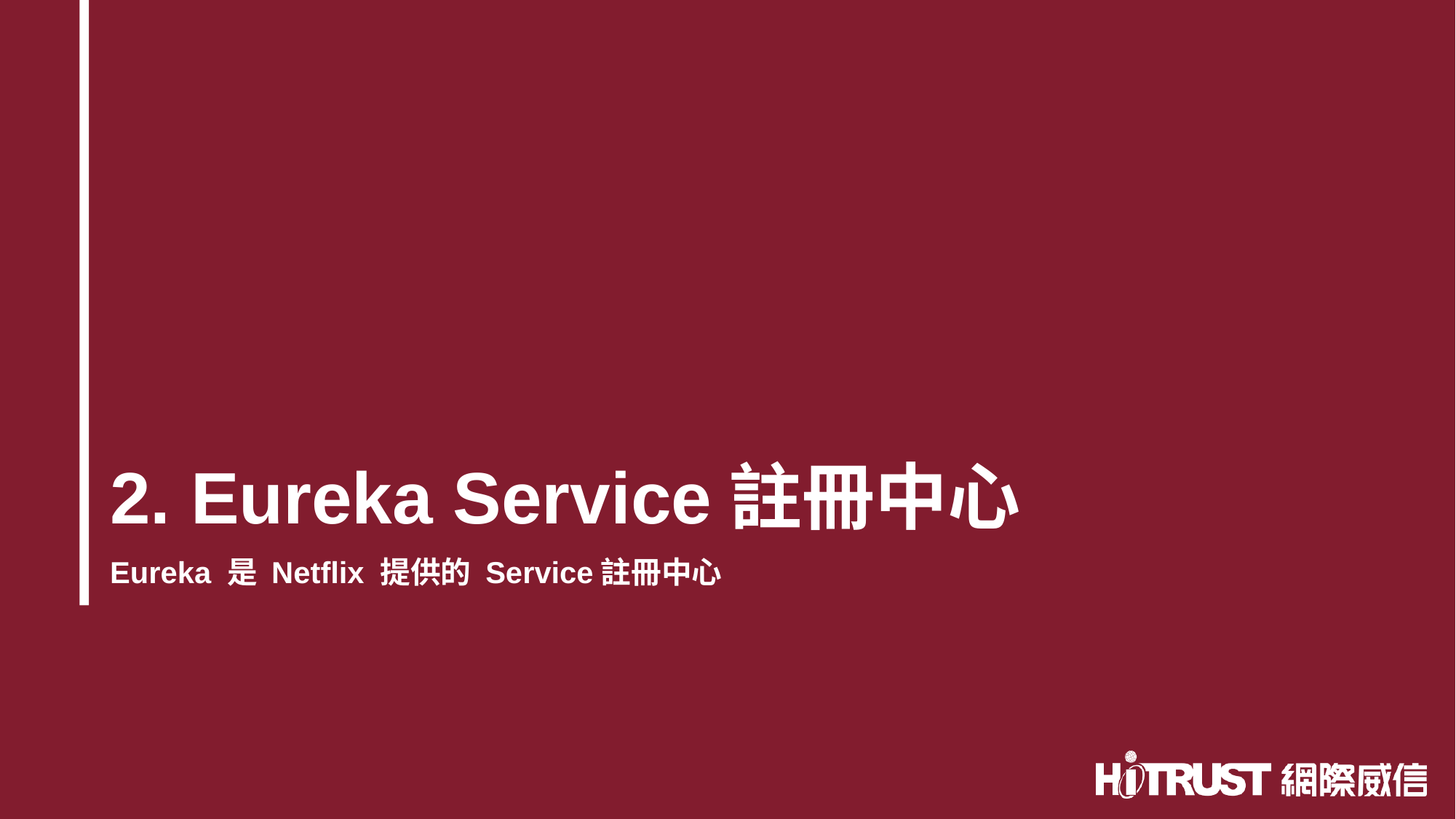

2. Eureka Service註冊中心
Eureka 是 Netflix 提供的 Service註冊中心